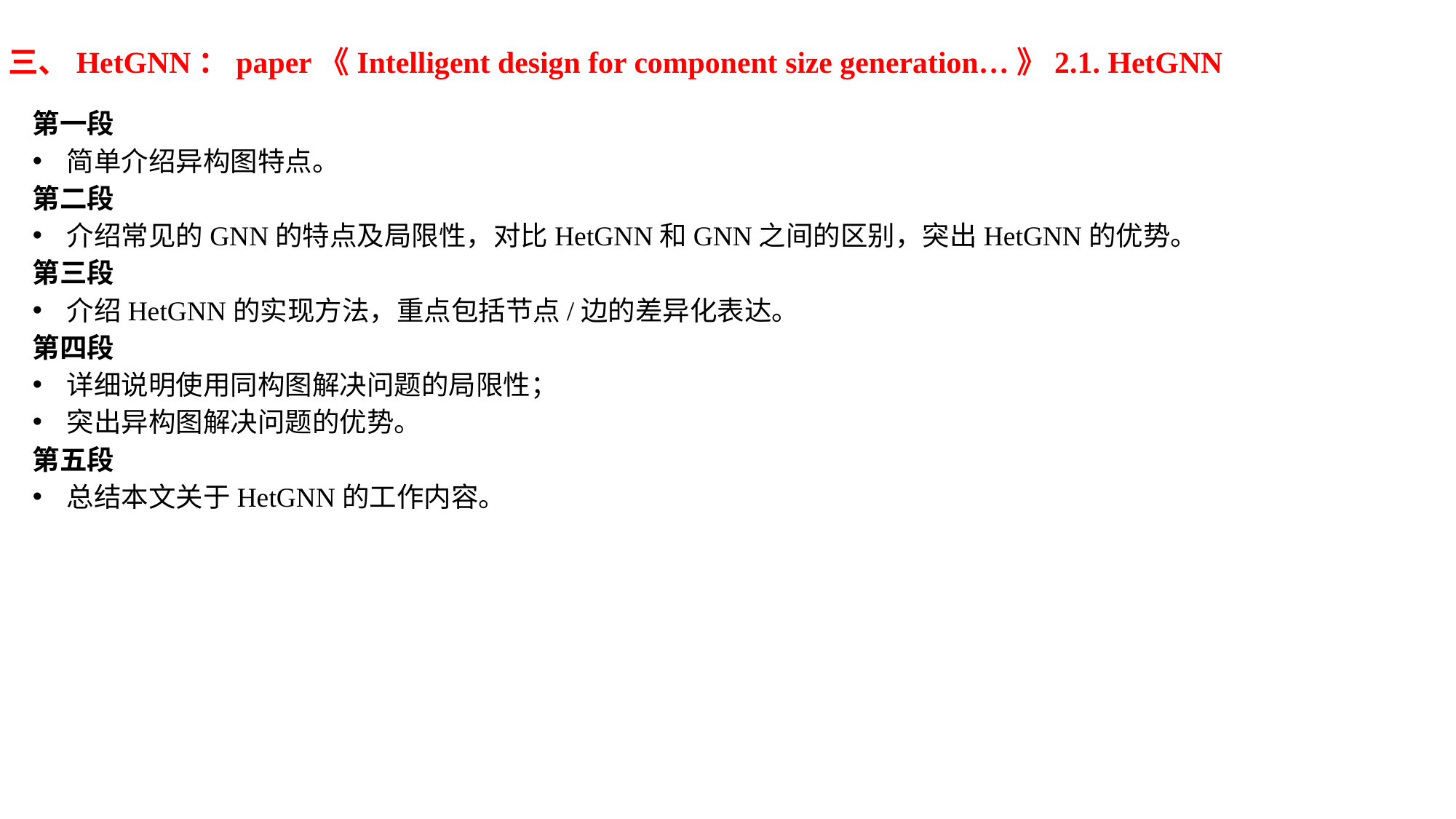

三、HetGNN：paper《Intelligent design for component size generation…》2.1. HetGNN
第一段
简单介绍异构图特点。
第二段
介绍常见的GNN的特点及局限性，对比HetGNN和GNN之间的区别，突出HetGNN的优势。
第三段
介绍HetGNN的实现方法，重点包括节点/边的差异化表达。
第四段
详细说明使用同构图解决问题的局限性；
突出异构图解决问题的优势。
第五段
总结本文关于HetGNN的工作内容。